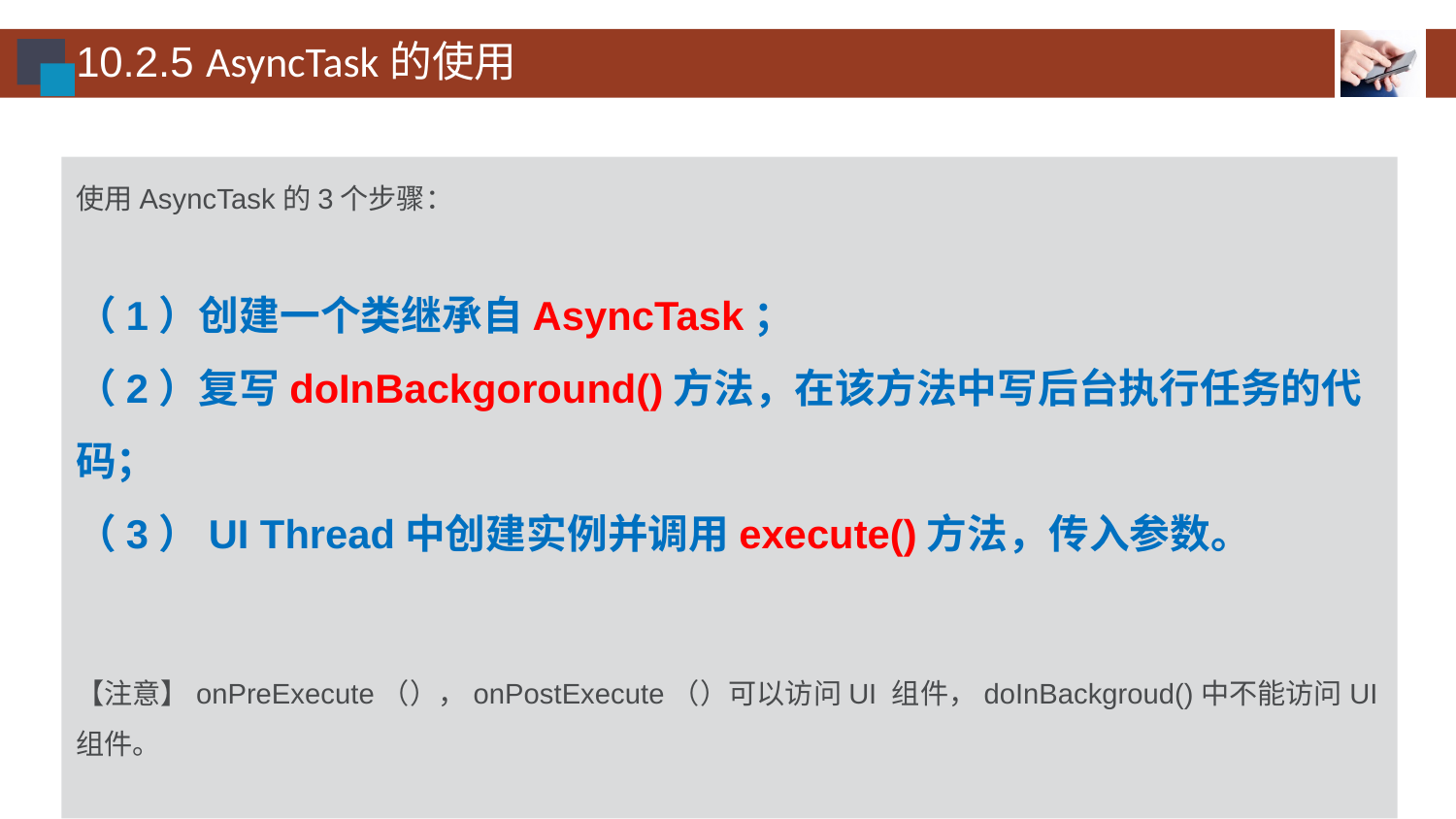

# 10.2.5 AsyncTask的使用

使用AsyncTask的3个步骤：

（1）创建一个类继承自AsyncTask；
（2）复写doInBackgoround()方法，在该方法中写后台执行任务的代码；
（3）UI Thread中创建实例并调用execute()方法，传入参数。

【注意】onPreExecute（），onPostExecute（）可以访问UI 组件，doInBackgroud()中不能访问UI组件。